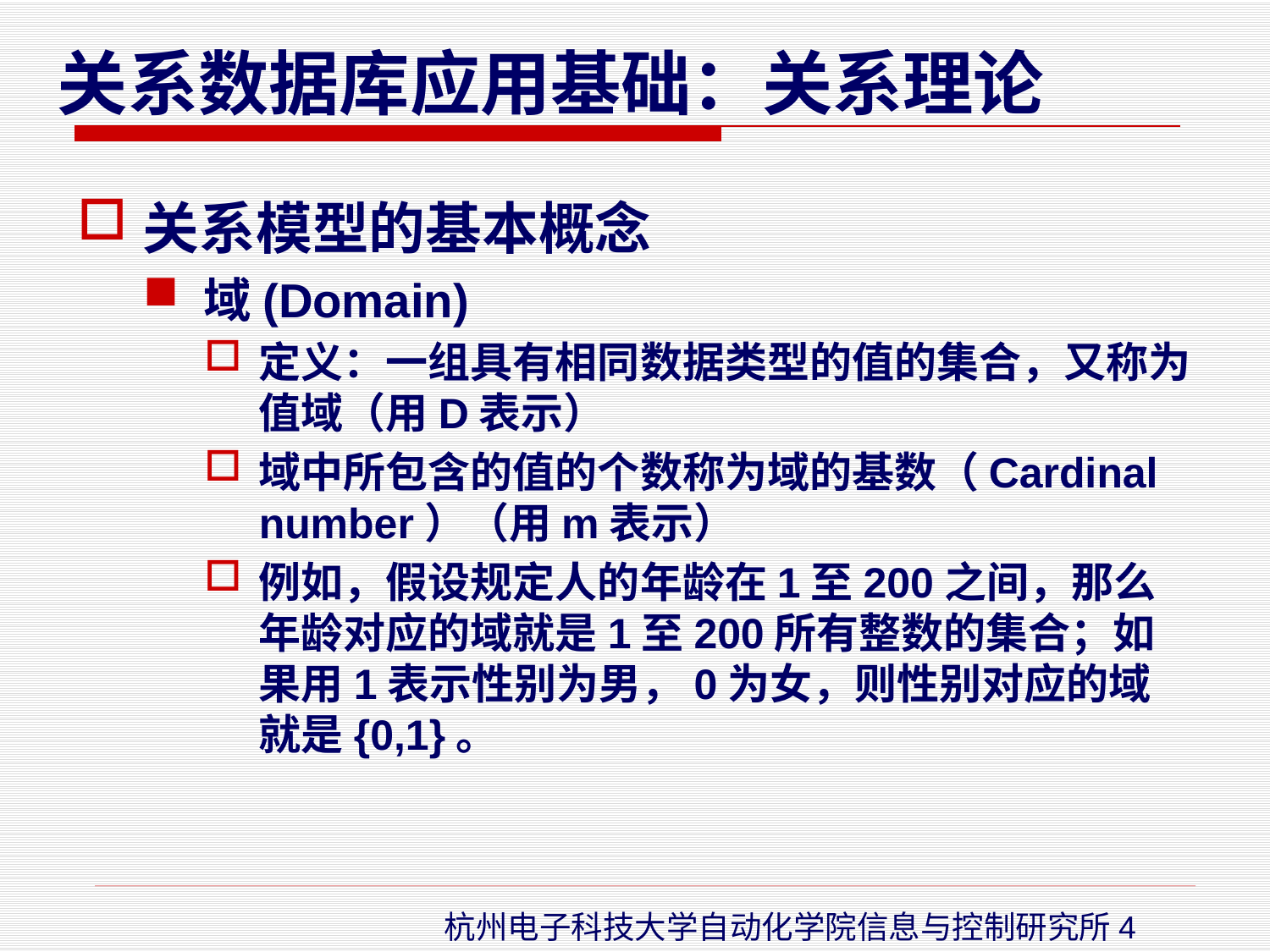

关系模型的基本概念
域(Domain)
定义：一组具有相同数据类型的值的集合，又称为值域（用D表示）
域中所包含的值的个数称为域的基数（Cardinal number）（用m表示）
例如，假设规定人的年龄在1至200之间，那么年龄对应的域就是1至200所有整数的集合；如果用1表示性别为男，0为女，则性别对应的域就是{0,1}。